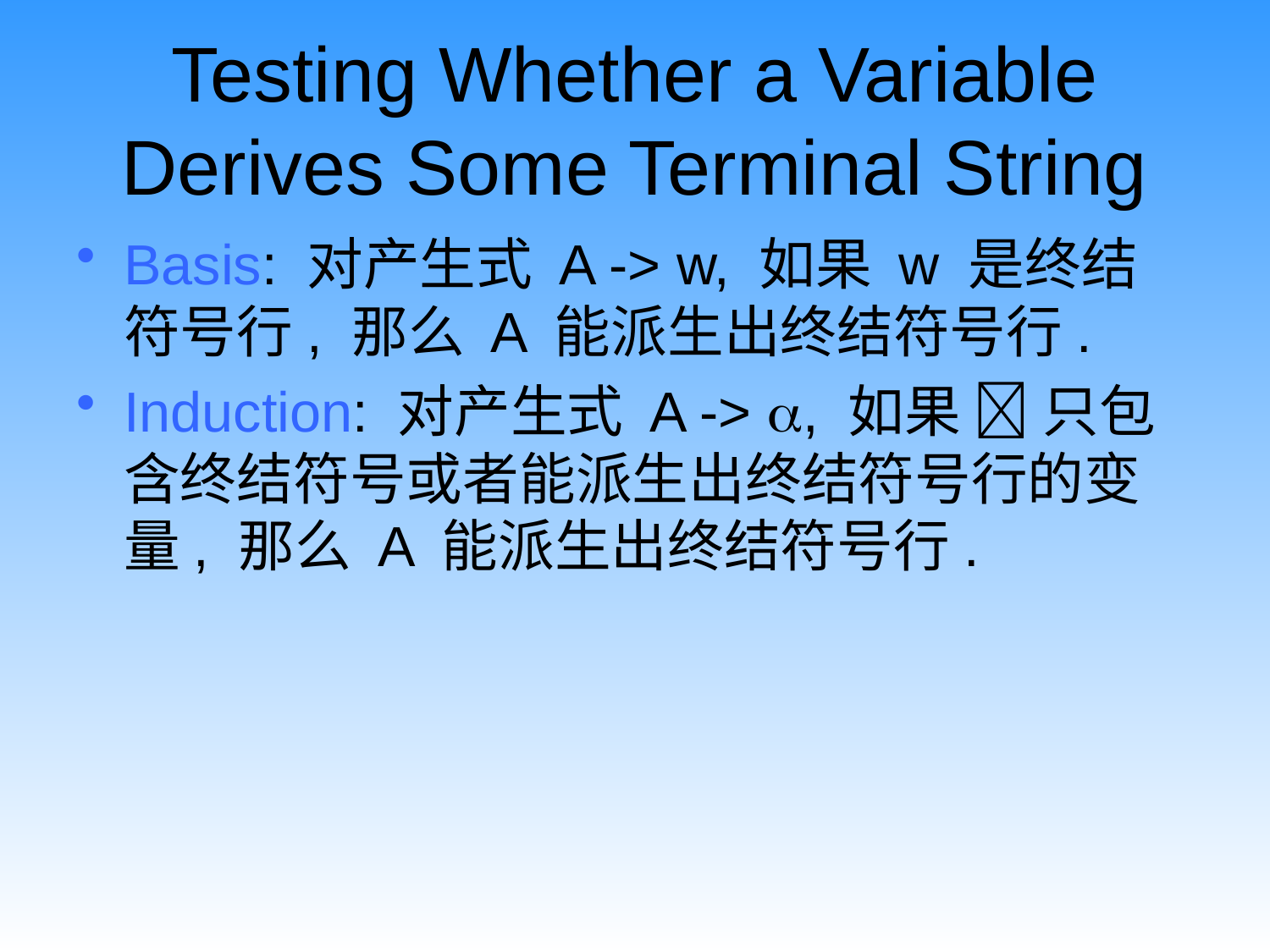

# Testing Whether a Variable Derives Some Terminal String
Basis: 对产生式 A -> w, 如果 w 是终结符号行, 那么 A 能派生出终结符号行.
Induction: 对产生式 A -> α, 如果 α 只包含终结符号或者能派生出终结符号行的变量, 那么 A 能派生出终结符号行.
44